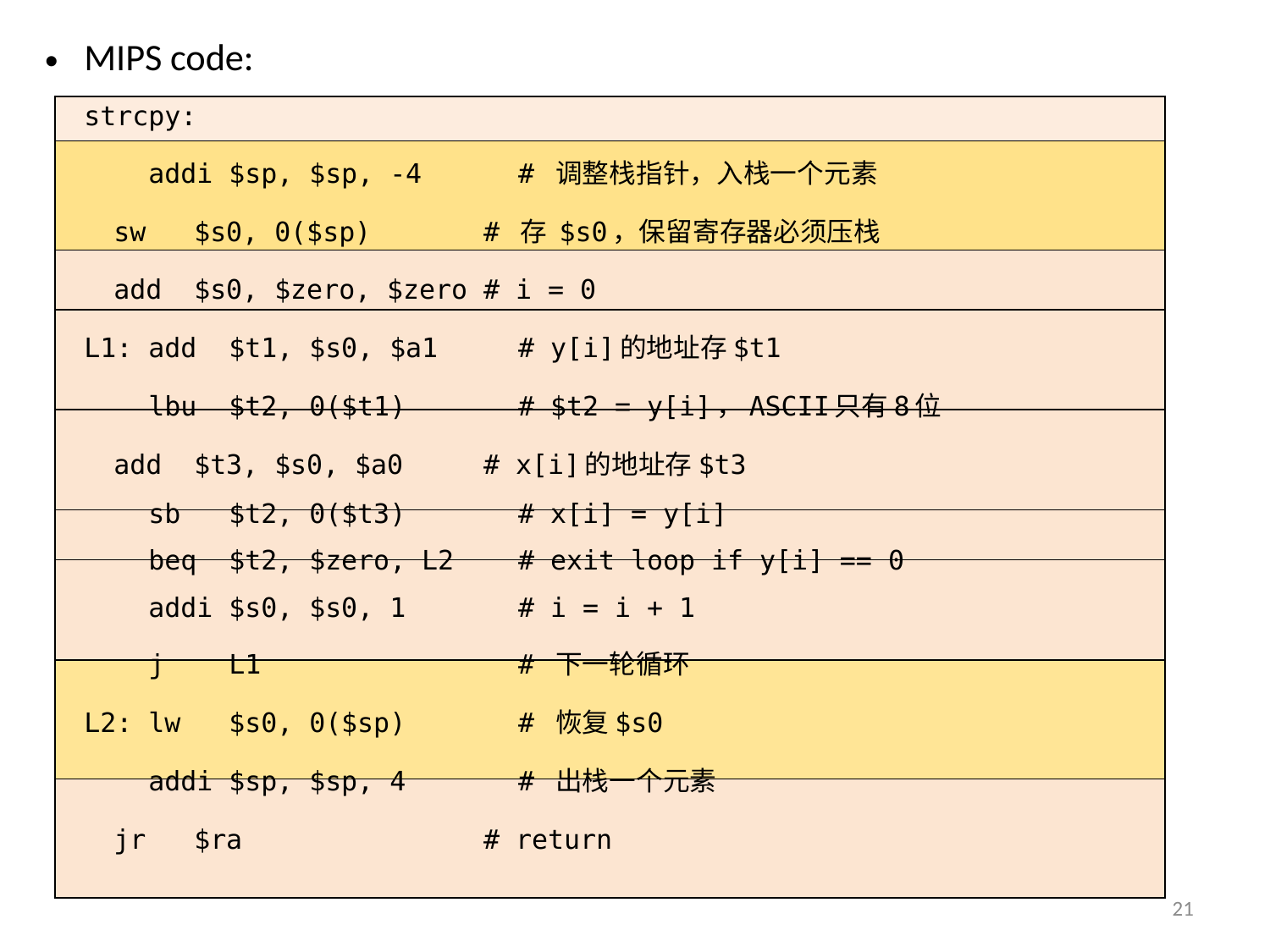

MIPS code:
	strcpy:
    addi $sp, $sp, -4      # 调整栈指针，入栈一个元素
    sw   $s0, 0($sp)       # 存 $s0，保留寄存器必须压栈
    add  $s0, $zero, $zero # i = 0
L1: add  $t1, $s0, $a1     # y[i]的地址存$t1
    lbu  $t2, 0($t1)       # $t2 = y[i]，ASCII只有8位
    add  $t3, $s0, $a0     # x[i]的地址存$t3
    sb   $t2, 0($t3)       # x[i] = y[i]
    beq  $t2, $zero, L2    # exit loop if y[i] == 0
    addi $s0, $s0, 1       # i = i + 1
    j    L1                # 下一轮循环
L2: lw   $s0, 0($sp)       # 恢复$s0
    addi $sp, $sp, 4       # 出栈一个元素
    jr   $ra               # return
|  |
| --- |
|  |
|  |
|  |
|  |
|  |
|  |
|  |
|  |
21